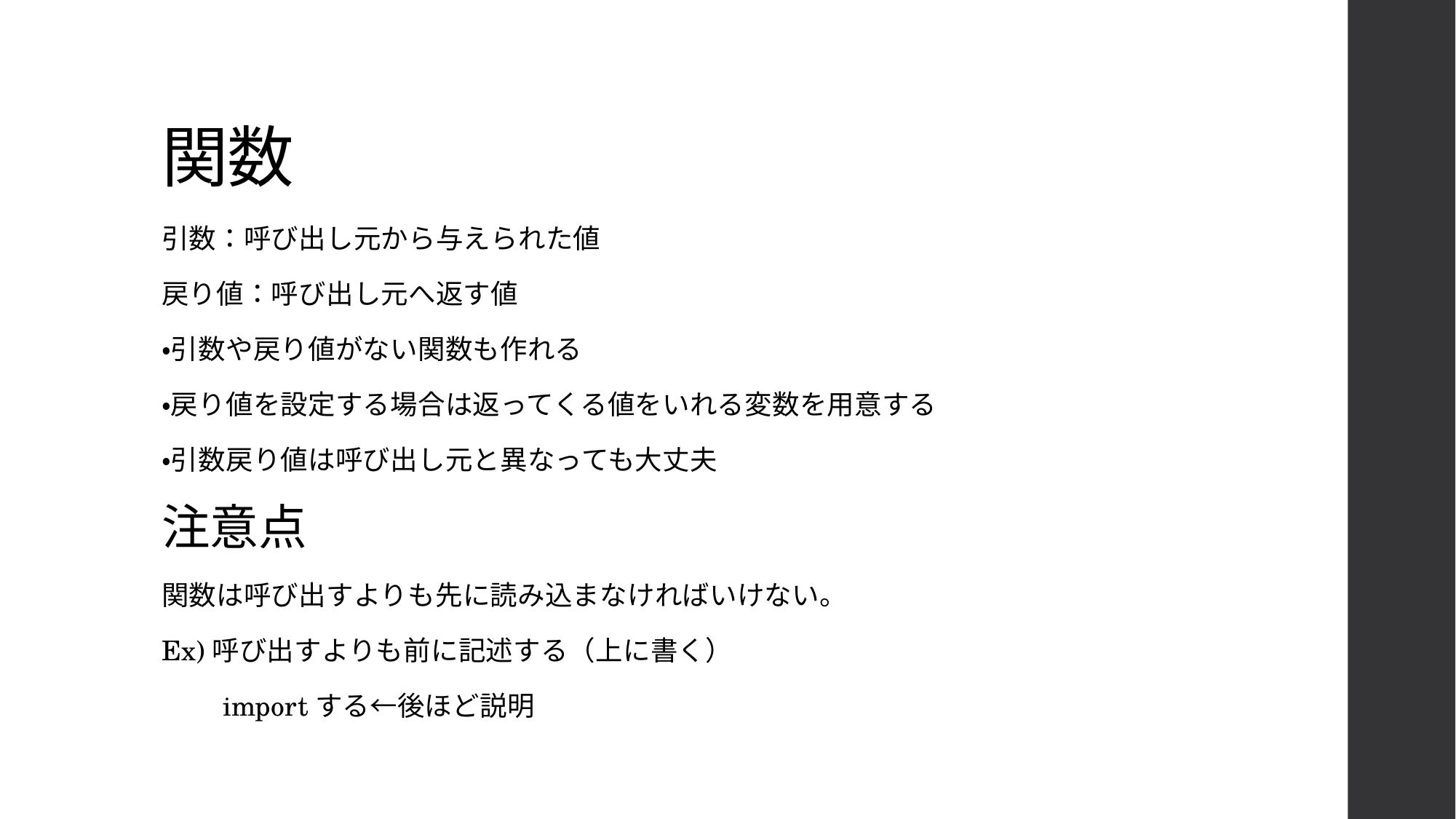

# 関数
引数：呼び出し元から与えられた値
戻り値：呼び出し元へ返す値
・引数や戻り値がない関数も作れる
・戻り値を設定する場合は返ってくる値をいれる変数を用意する
・引数戻り値は呼び出し元と異なっても大丈夫
注意点
関数は呼び出すよりも先に読み込まなければいけない。
Ex)呼び出すよりも前に記述する（上に書く）
　　importする←後ほど説明